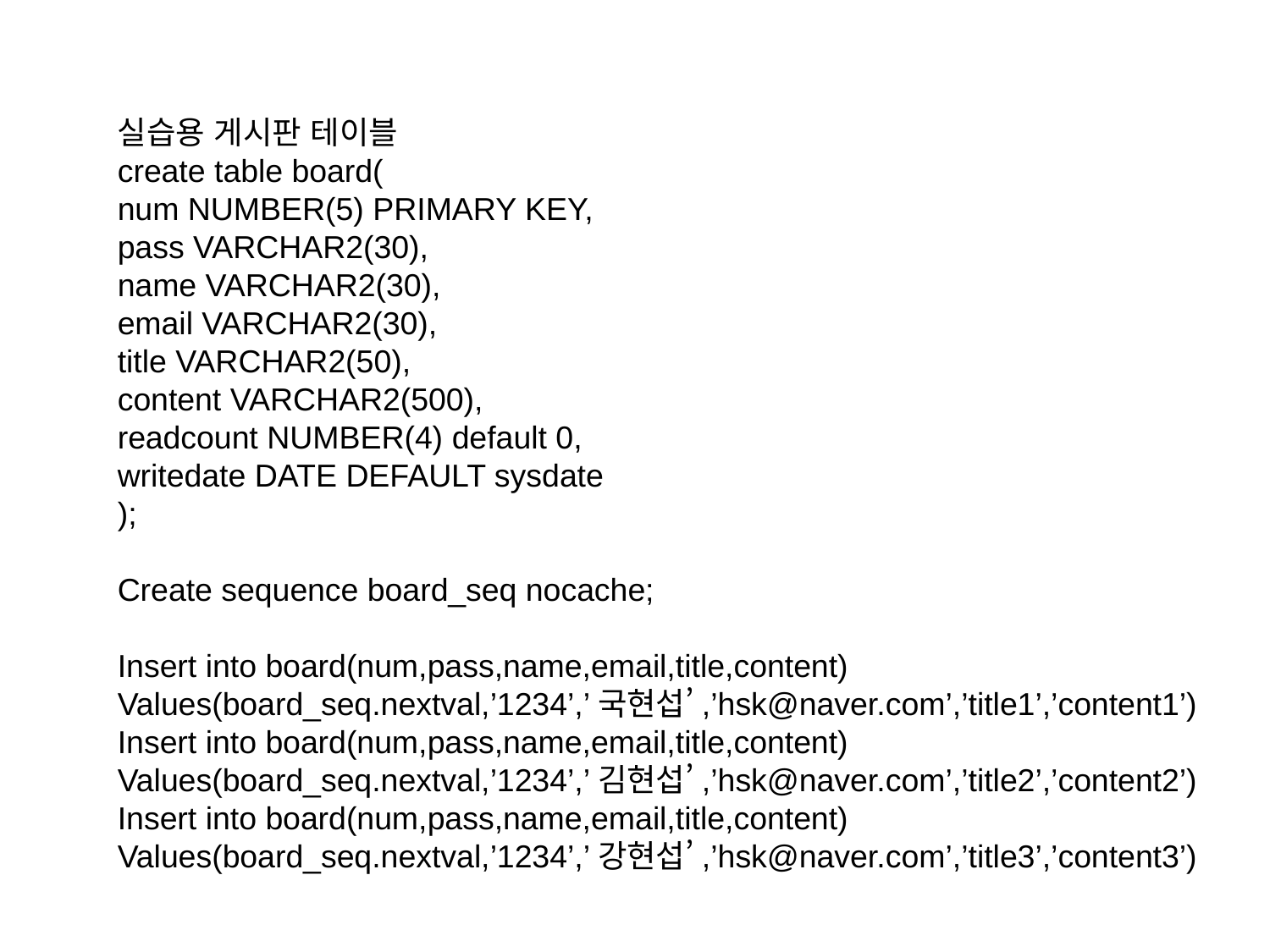

실습용 게시판 테이블
create table board(
num NUMBER(5) PRIMARY KEY,
pass VARCHAR2(30),
name VARCHAR2(30),
email VARCHAR2(30),
title VARCHAR2(50),
content VARCHAR2(500),
readcount NUMBER(4) default 0,
writedate DATE DEFAULT sysdate
);

Create sequence board_seq nocache;

Insert into board(num,pass,name,email,title,content)
Values(board_seq.nextval,’1234’,’국현섭’,’hsk@naver.com’,’title1’,’content1’)
Insert into board(num,pass,name,email,title,content)
Values(board_seq.nextval,’1234’,’김현섭’,’hsk@naver.com’,’title2’,’content2’)
Insert into board(num,pass,name,email,title,content)
Values(board_seq.nextval,’1234’,’강현섭’,’hsk@naver.com’,’title3’,’content3’)